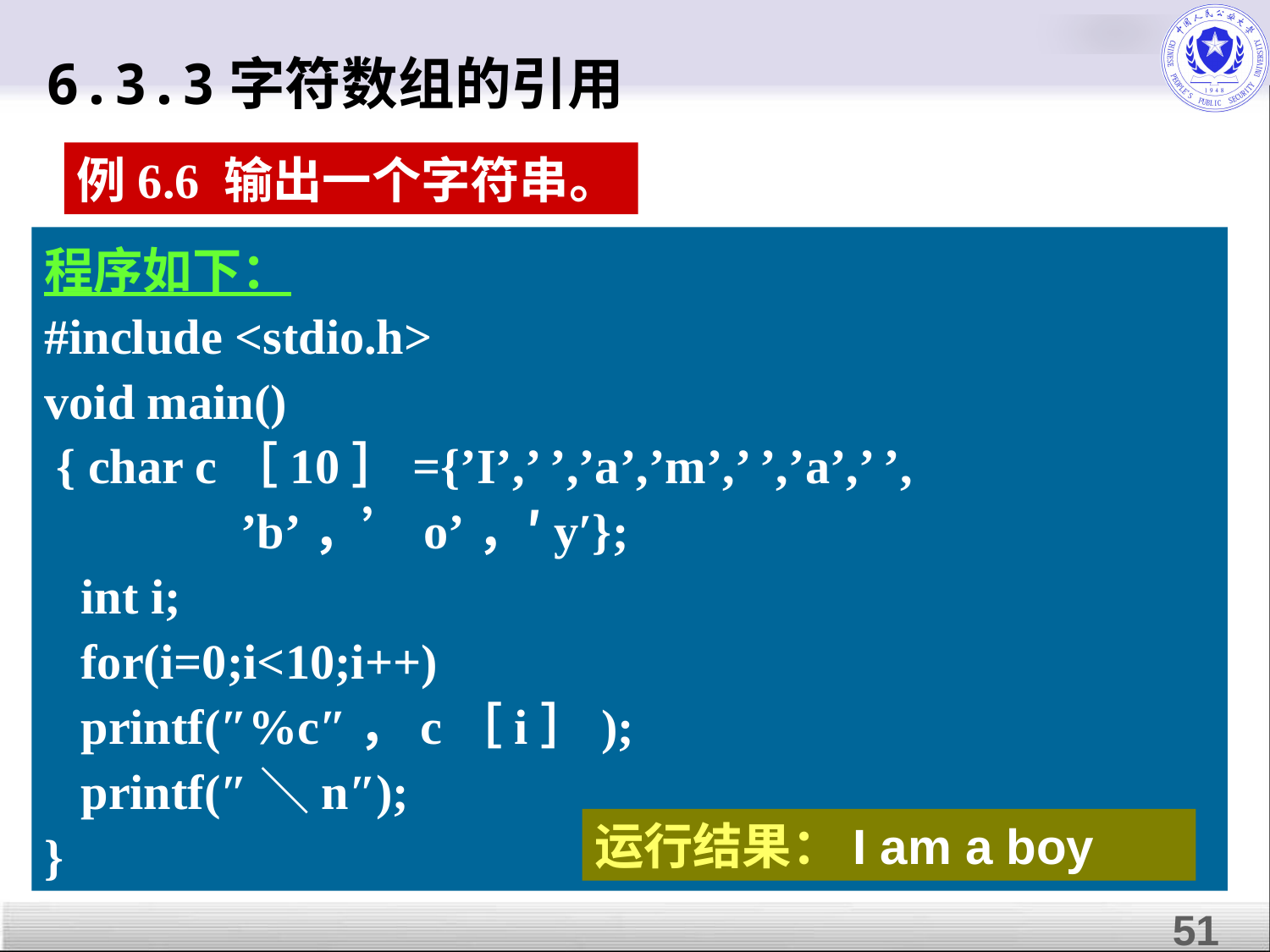

6.3.3字符数组的引用
例6.6 输出一个字符串。
程序如下：
#include <stdio.h>
void main()
 { char c［10］={’I’,’ ’,’a’,’m’,’ ’,’a’,’ ’,
                ’b’，’o’，′y′};
   int i;
   for(i=0;i<10;i++)
   printf(″%c″，c［i］);
   printf(″＼n″);
}
运行结果：I am a boy